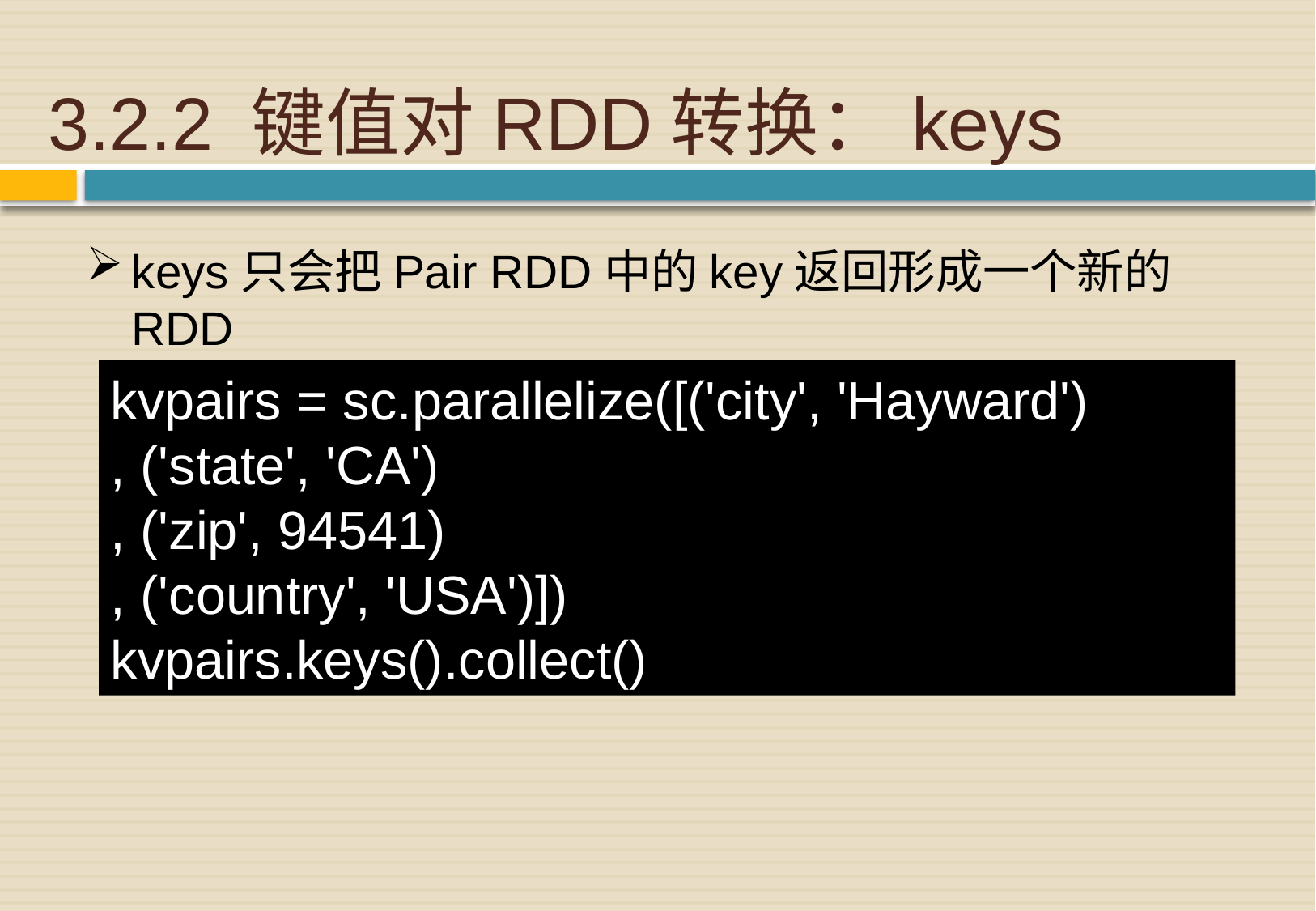

# 3.2.2 键值对RDD转换：keys
keys只会把Pair RDD中的key返回形成一个新的RDD
kvpairs = sc.parallelize([('city', 'Hayward')
, ('state', 'CA')
, ('zip', 94541)
, ('country', 'USA')])
kvpairs.keys().collect()